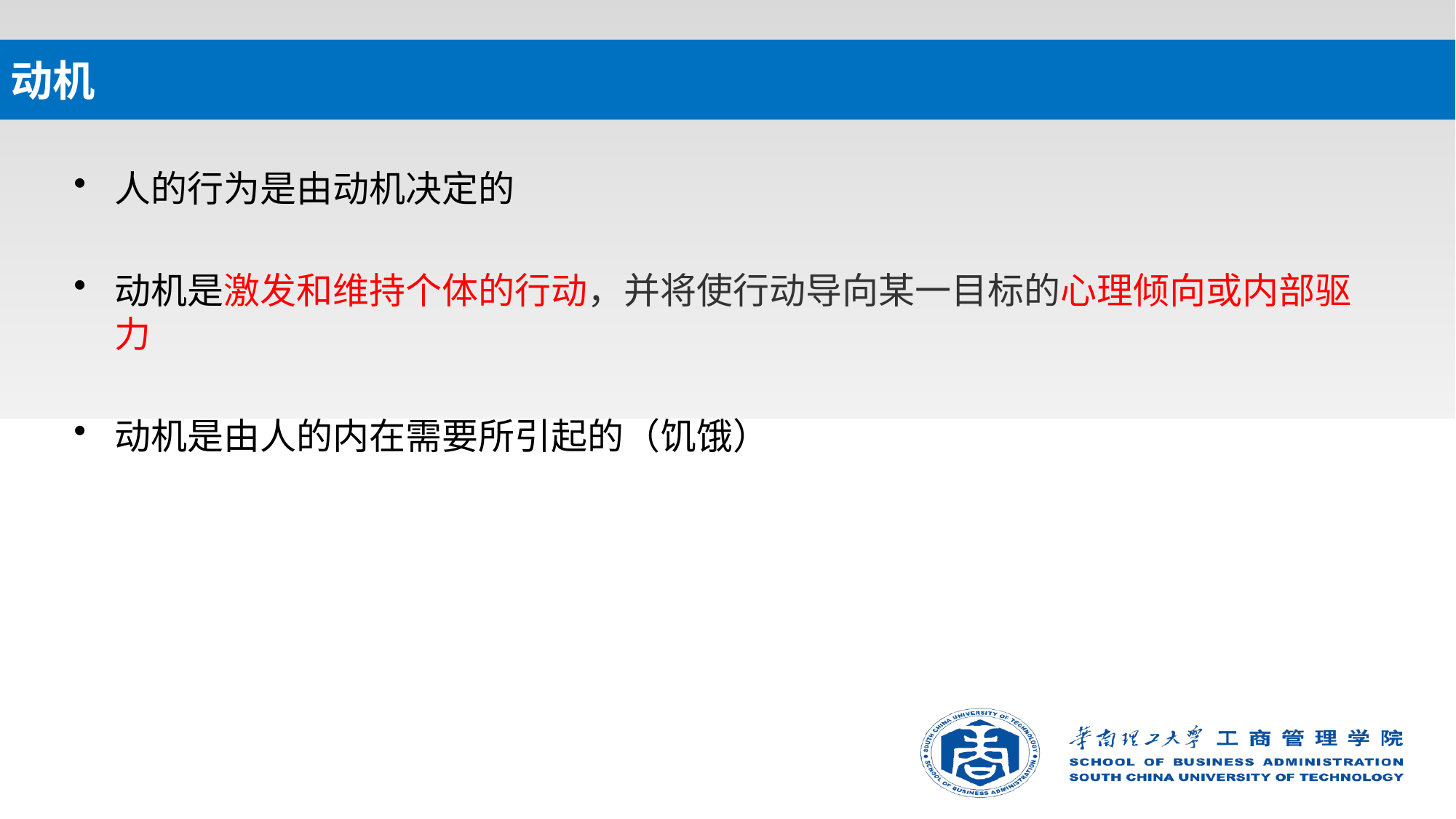

# 动机
人的行为是由动机决定的

动机是激发和维持个体的行动，并将使行动导向某一目标的心理倾向或内部驱力

动机是由人的内在需要所引起的（饥饿）